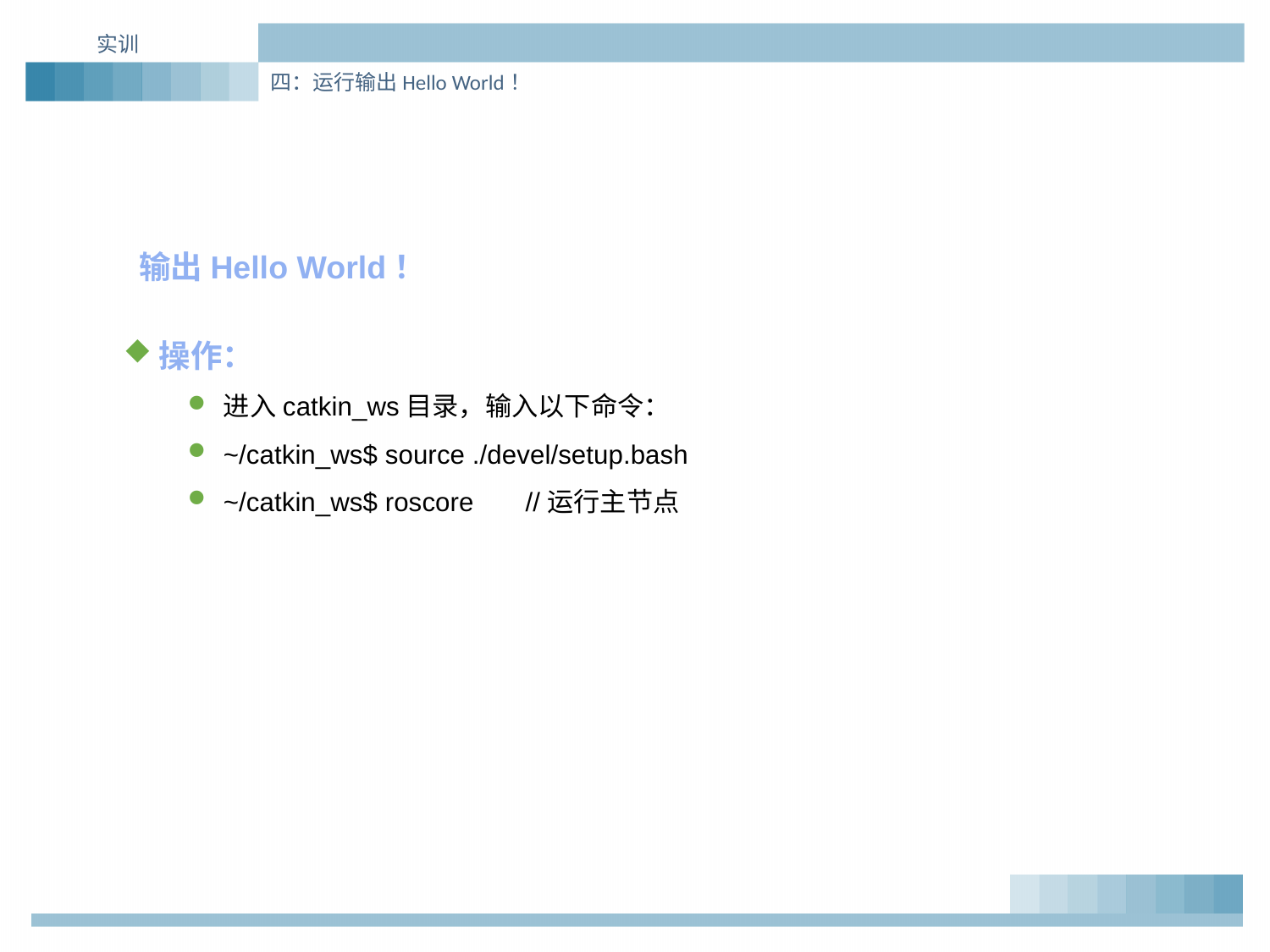

实训
四：运行输出Hello World！
输出Hello World！

操作：
进入catkin_ws目录，输入以下命令：
~/catkin_ws$ source ./devel/setup.bash
~/catkin_ws$ roscore       //运行主节点